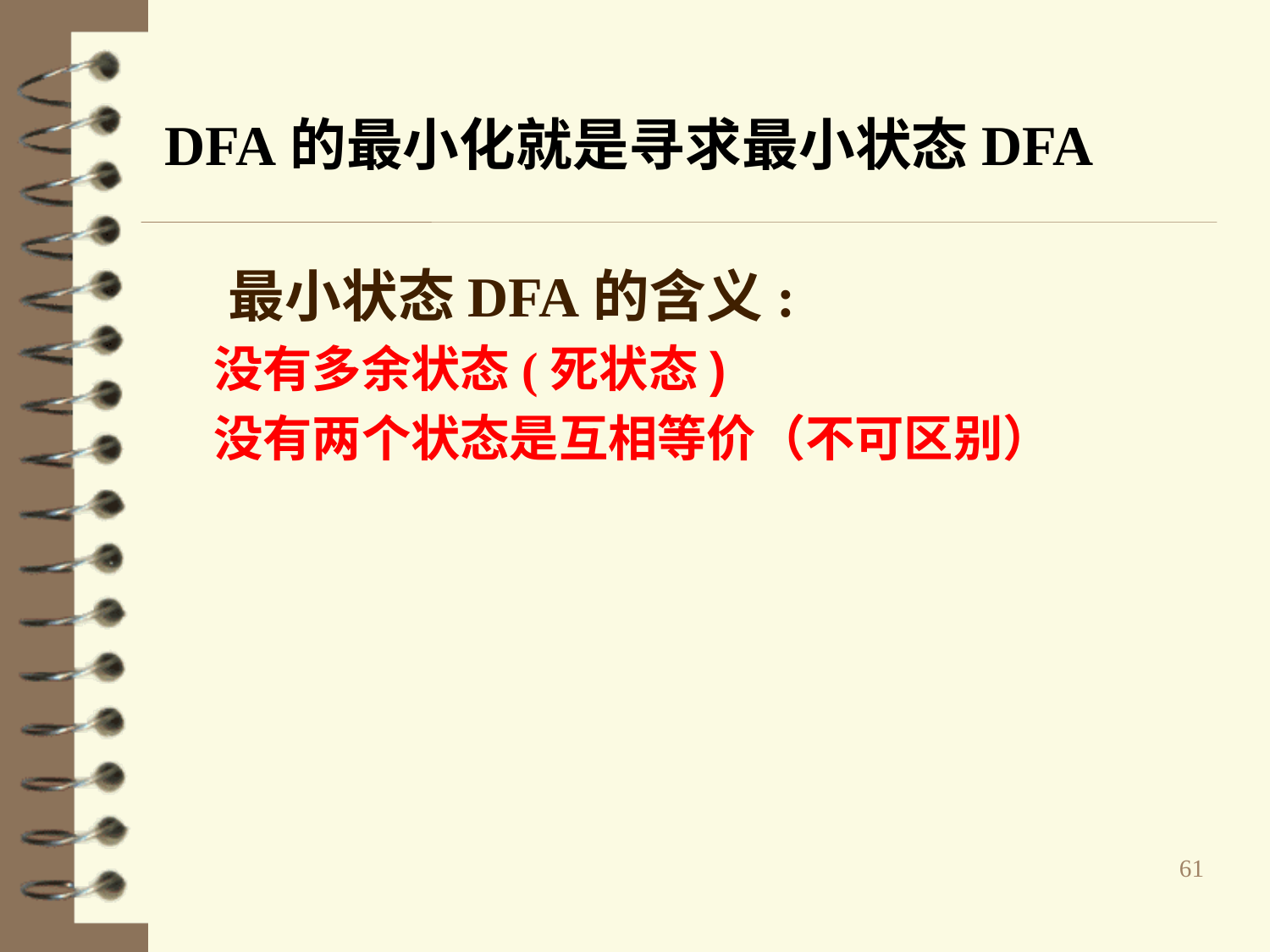

# DFA的最小化就是寻求最小状态DFA
     最小状态DFA的含义:
没有多余状态(死状态)
没有两个状态是互相等价（不可区别）

61